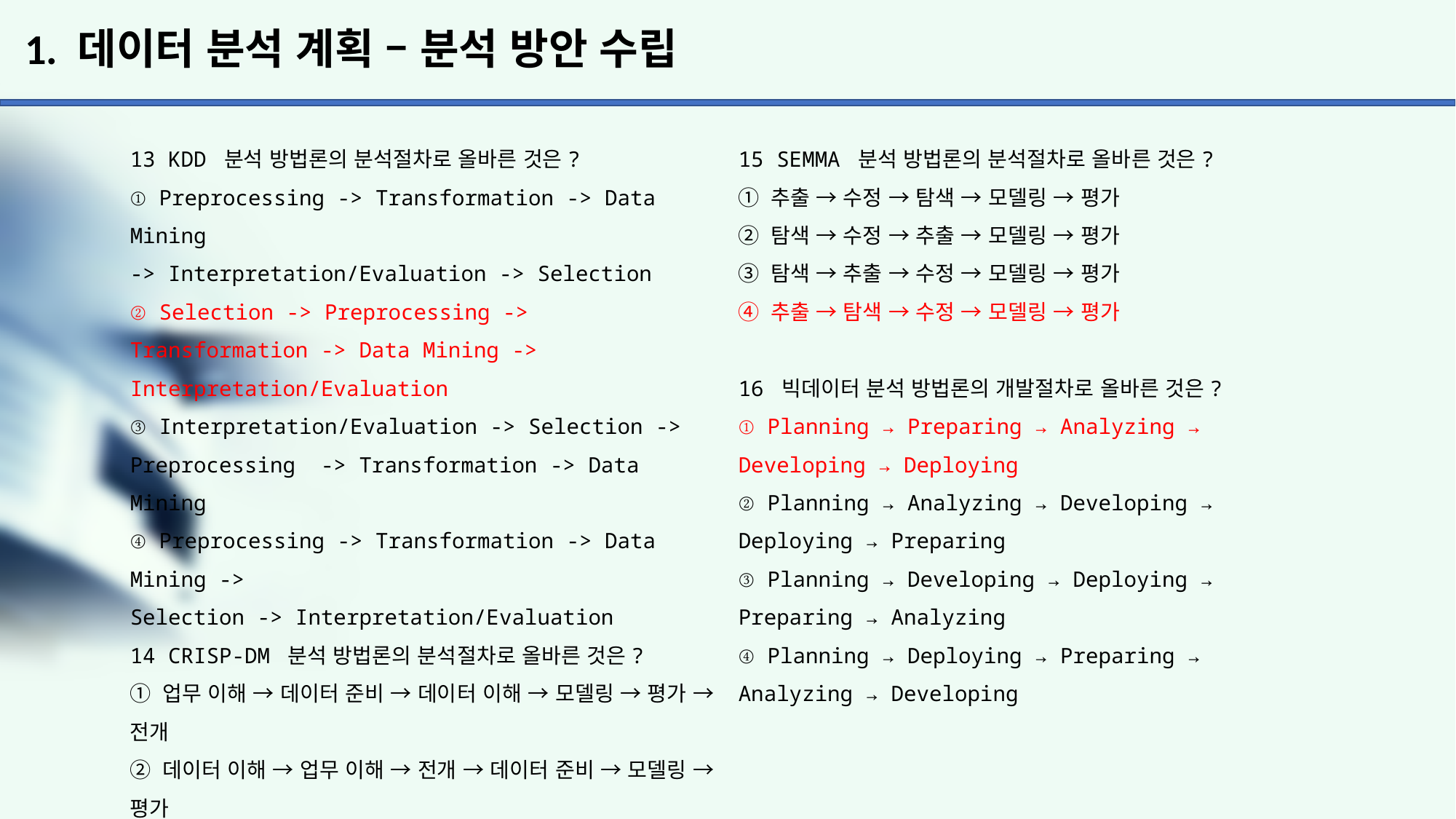

# 1. 데이터 분석 계획 – 분석 방안 수립
13 KDD 분석 방법론의 분석절차로 올바른 것은?
① Preprocessing -> Transformation -> Data Mining
-> Interpretation/Evaluation -> Selection
② Selection -> Preprocessing -> Transformation -> Data Mining -> Interpretation/Evaluation
③ Interpretation/Evaluation -> Selection -> Preprocessing  -> Transformation -> Data Mining
④ Preprocessing -> Transformation -> Data Mining ->
Selection -> Interpretation/Evaluation
14 CRISP-DM 분석 방법론의 분석절차로 올바른 것은?
① 업무 이해 → 데이터 준비 → 데이터 이해 → 모델링 → 평가 → 전개
② 데이터 이해 → 업무 이해 → 전개 → 데이터 준비 → 모델링 → 평가
③ 업무 이해 → 데이터 이해 → 데이터 준비 → 모델링 → 평가 → 전개
④ 데이터 준비 → 데이터 이해 → 업무 이해 → 모델링 → 평가 → 전개
15 SEMMA 분석 방법론의 분석절차로 올바른 것은?
① 추출 → 수정 → 탐색 → 모델링 → 평가
② 탐색 → 수정 → 추출 → 모델링 → 평가
③ 탐색 → 추출 → 수정 → 모델링 → 평가
④ 추출 → 탐색 → 수정 → 모델링 → 평가

16 빅데이터 분석 방법론의 개발절차로 올바른 것은?
① Planning → Preparing → Analyzing → Developing → Deploying
② Planning → Analyzing → Developing → Deploying → Preparing
③ Planning → Developing → Deploying → Preparing → Analyzing
④ Planning → Deploying → Preparing → Analyzing → Developing